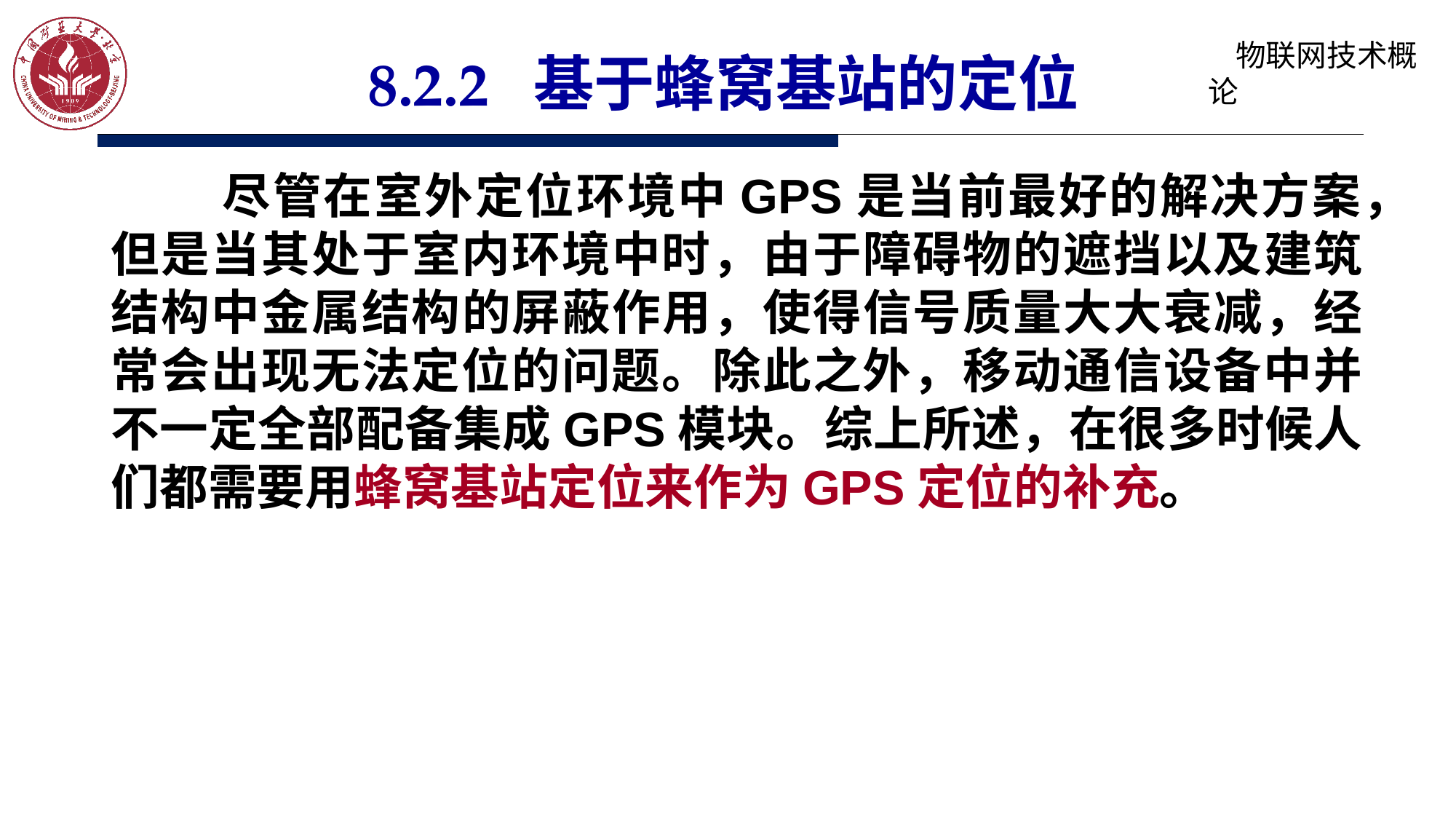

# 8.2.2  基于蜂窝基站的定位
	尽管在室外定位环境中GPS是当前最好的解决方案，但是当其处于室内环境中时，由于障碍物的遮挡以及建筑结构中金属结构的屏蔽作用，使得信号质量大大衰减，经常会出现无法定位的问题。除此之外，移动通信设备中并不一定全部配备集成GPS模块。综上所述，在很多时候人们都需要用蜂窝基站定位来作为GPS定位的补充。